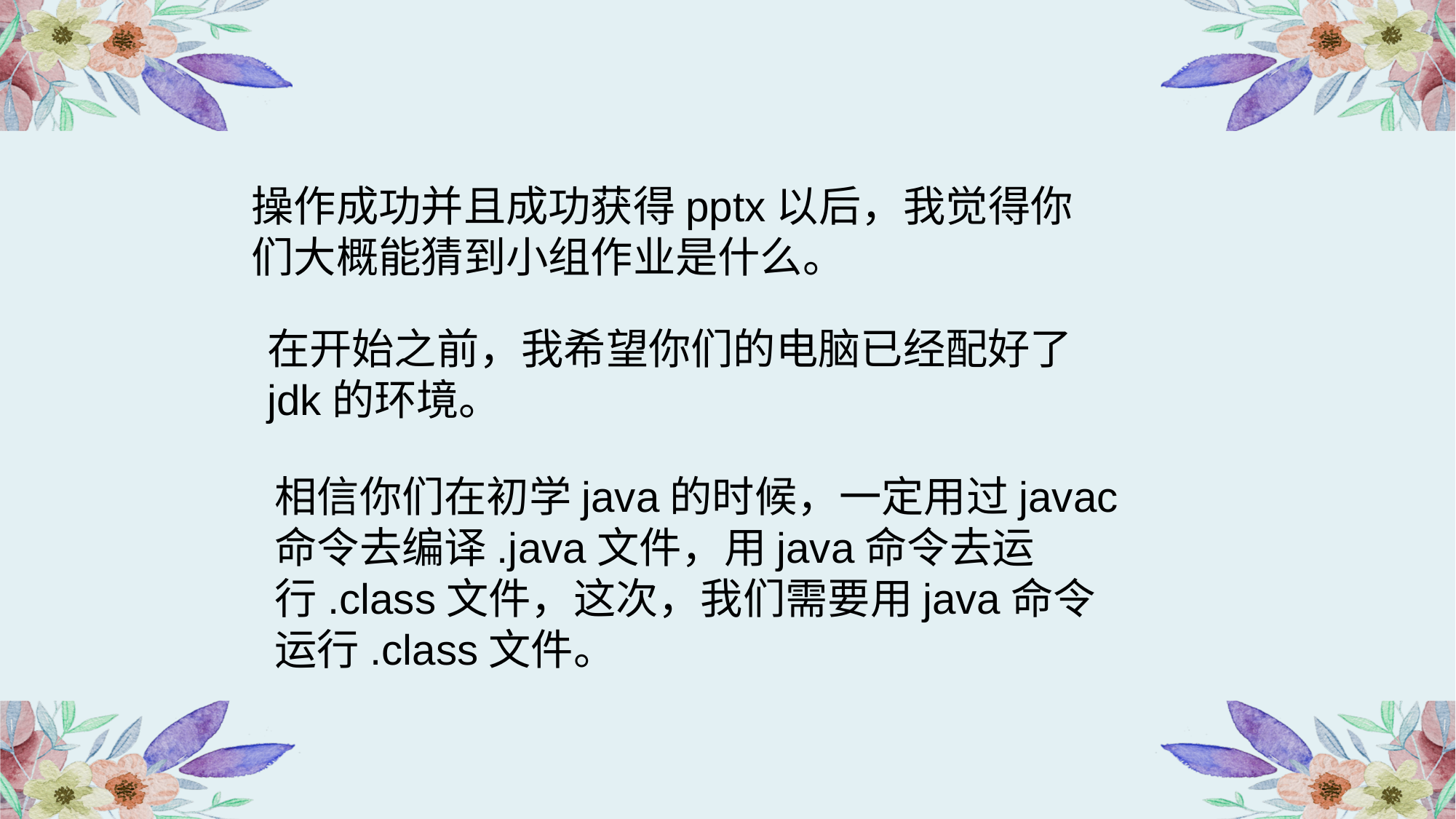

操作成功并且成功获得pptx以后，我觉得你们大概能猜到小组作业是什么。
在开始之前，我希望你们的电脑已经配好了jdk的环境。
相信你们在初学java的时候，一定用过javac命令去编译.java文件，用java命令去运行.class文件，这次，我们需要用java命令运行.class文件。